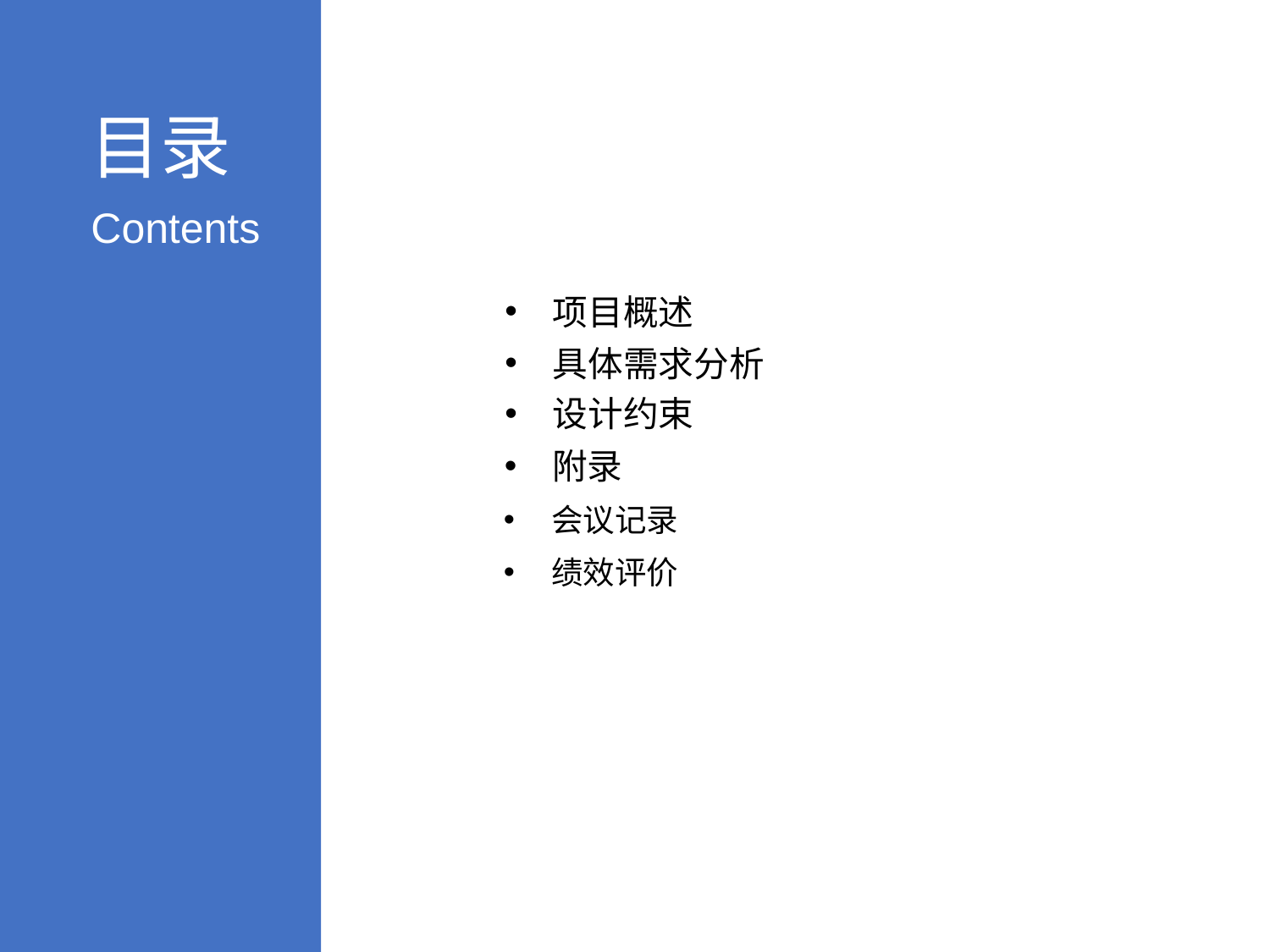

目录
Contents
项目概述
具体需求分析
设计约束
附录
会议记录
绩效评价